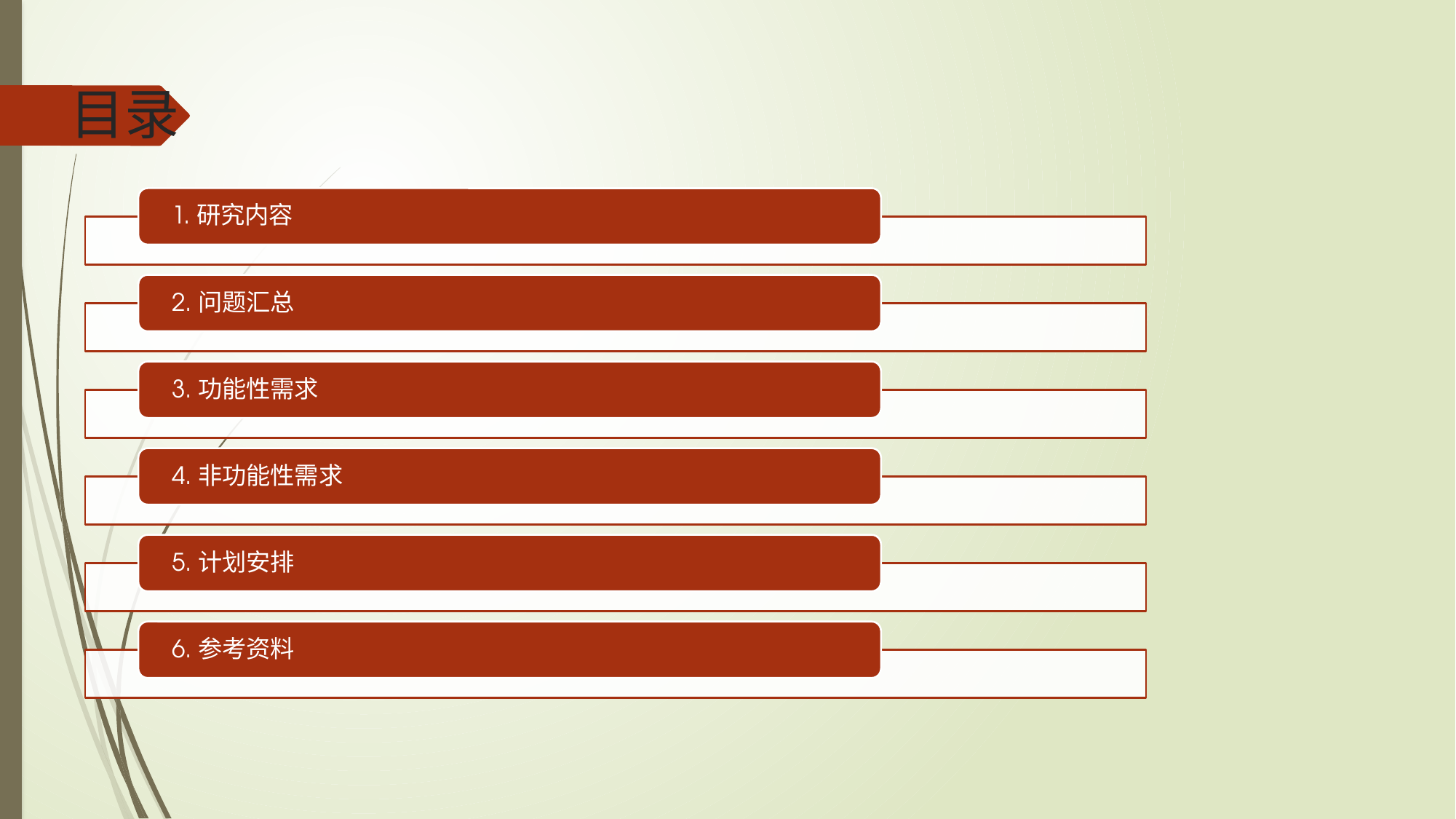

# 目录
1.研究内容
2.问题汇总
3.功能性需求
4.非功能性需求
5.计划安排
6.参考资料